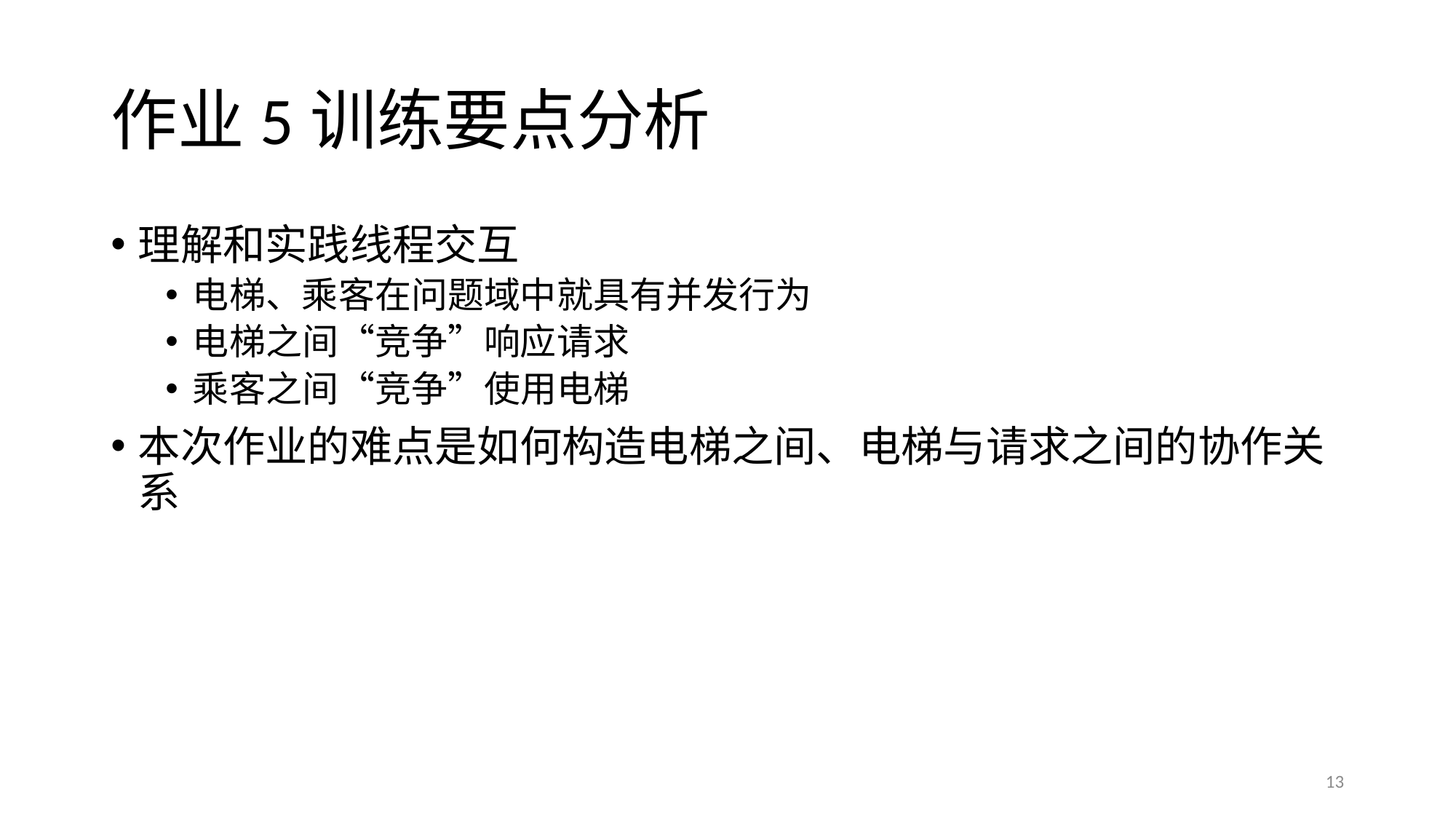

# 作业5训练要点分析
理解和实践线程交互
电梯、乘客在问题域中就具有并发行为
电梯之间“竞争”响应请求
乘客之间“竞争”使用电梯
本次作业的难点是如何构造电梯之间、电梯与请求之间的协作关系
13